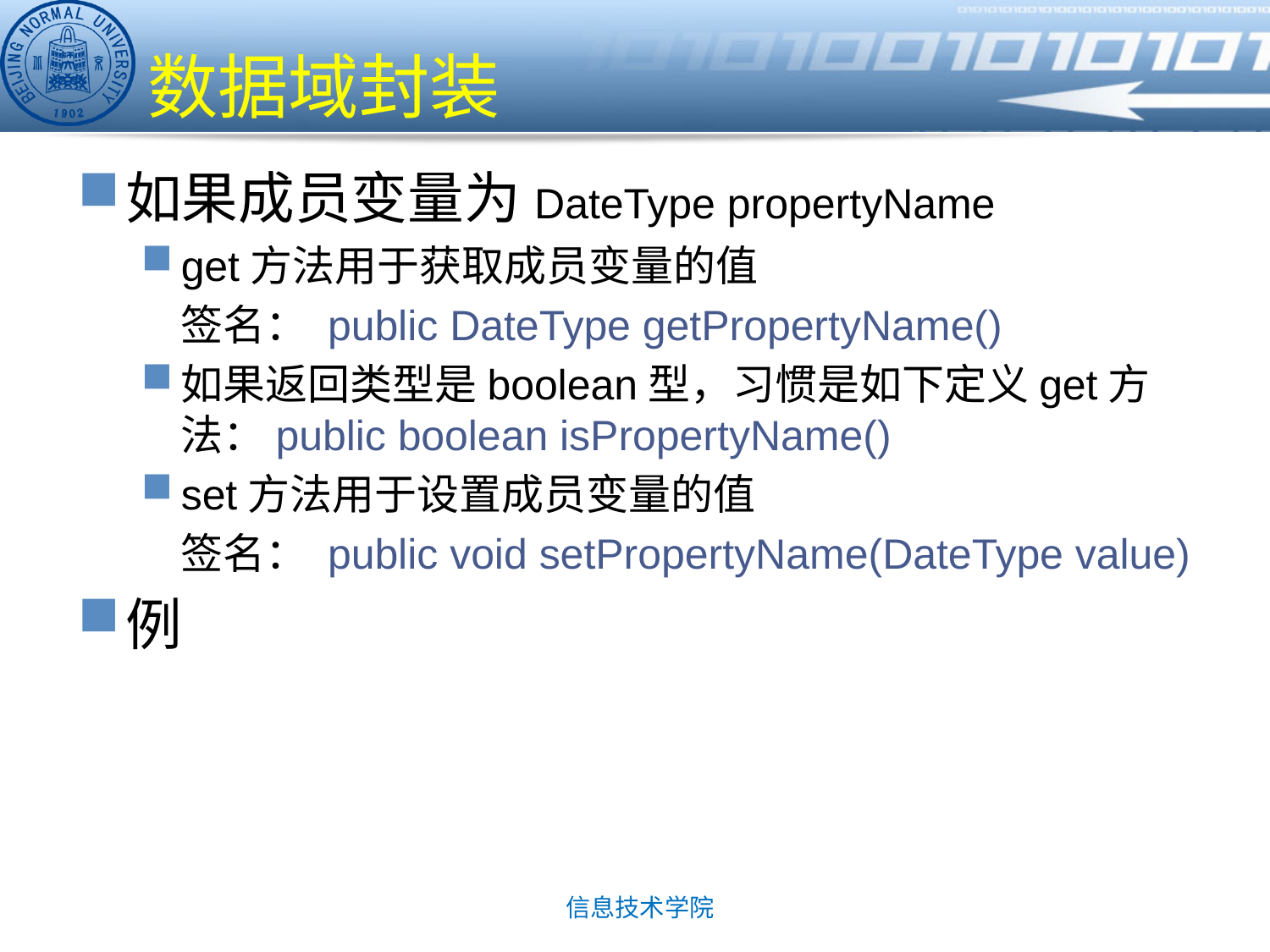

# 数据域封装
如果成员变量为DateType propertyName
get方法用于获取成员变量的值
	签名： public DateType getPropertyName()
如果返回类型是boolean型，习惯是如下定义get方法：public boolean isPropertyName()
set方法用于设置成员变量的值
	签名： public void setPropertyName(DateType value)
例

29